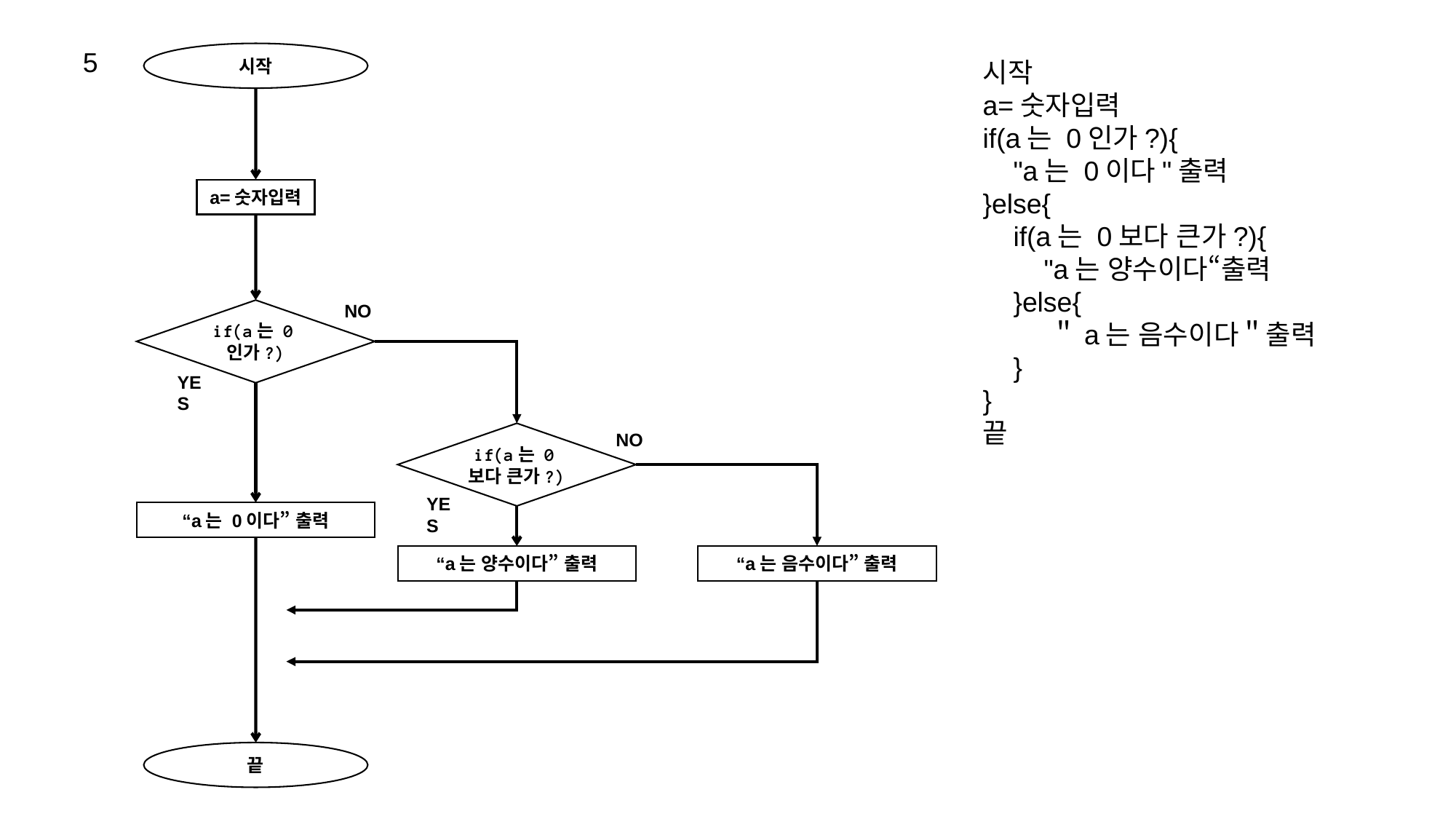

5
시작
시작
a=숫자입력
if(a는 0인가?){
    "a는 0이다"출력
}else{
    if(a는 0보다 큰가?){
        "a는 양수이다“출력
    }else{
        ＂a는 음수이다＂출력
    }
}
끝
a=숫자입력
NO
if(a는 0인가?)
YES
if(a는 0보다 큰가?)
NO
YES
“a는 0이다” 출력
“a는 양수이다” 출력
“a는 음수이다” 출력
끝